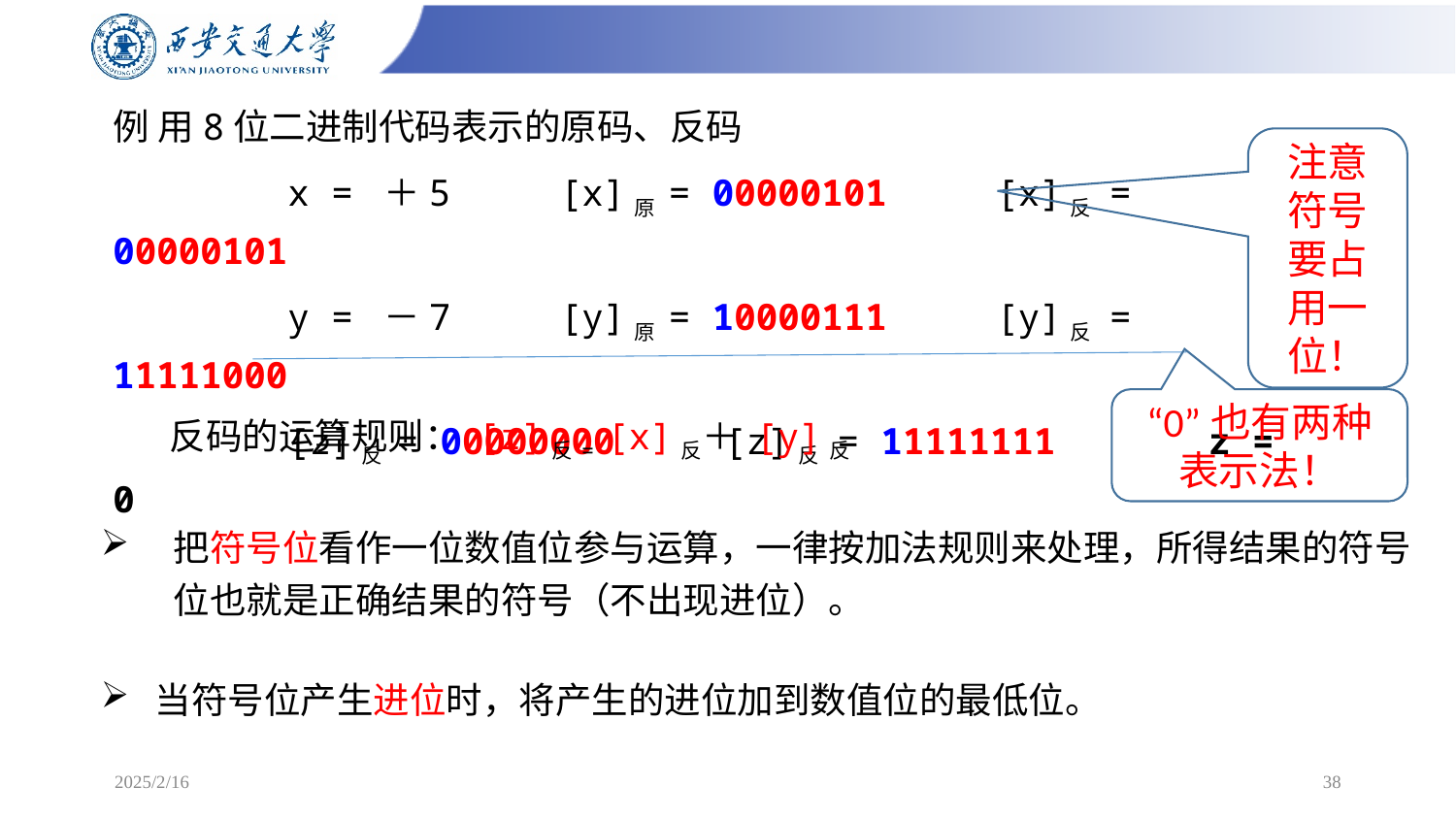

例 用8位二进制代码表示的原码、反码
        x = ＋5     [x]原 = 00000101     [x]反  = 00000101
        y = －7     [y]原 = 10000111     [y]反  = 11111000
        [z]反 = 00000000     [z]反  = 11111111       z = 0
注意符号要占用一位！
“0”也有两种表示法！
反码的运算规则： [z]反= [x]反＋ [y]反

把符号位看作一位数值位参与运算，一律按加法规则来处理，所得结果的符号位也就是正确结果的符号（不出现进位）。
  当符号位产生进位时，将产生的进位加到数值位的最低位。
2025/2/16
38